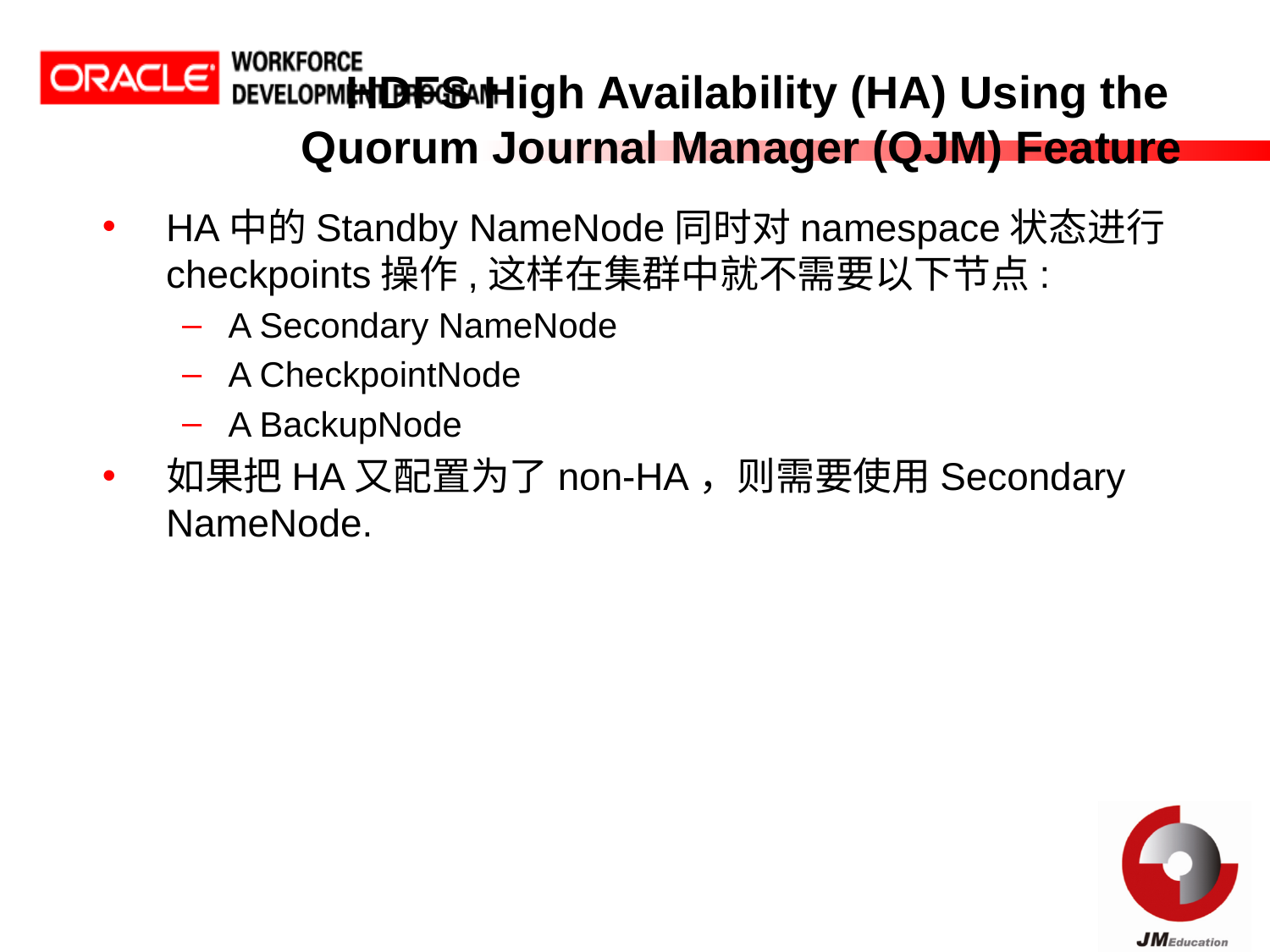

# HDFS High Availability (HA) Using the Quorum Journal Manager (QJM) Feature
HA中的Standby NameNode同时对namespace状态进行checkpoints操作,这样在集群中就不需要以下节点:
A Secondary NameNode
A CheckpointNode
A BackupNode
如果把HA又配置为了non-HA，则需要使用Secondary NameNode.